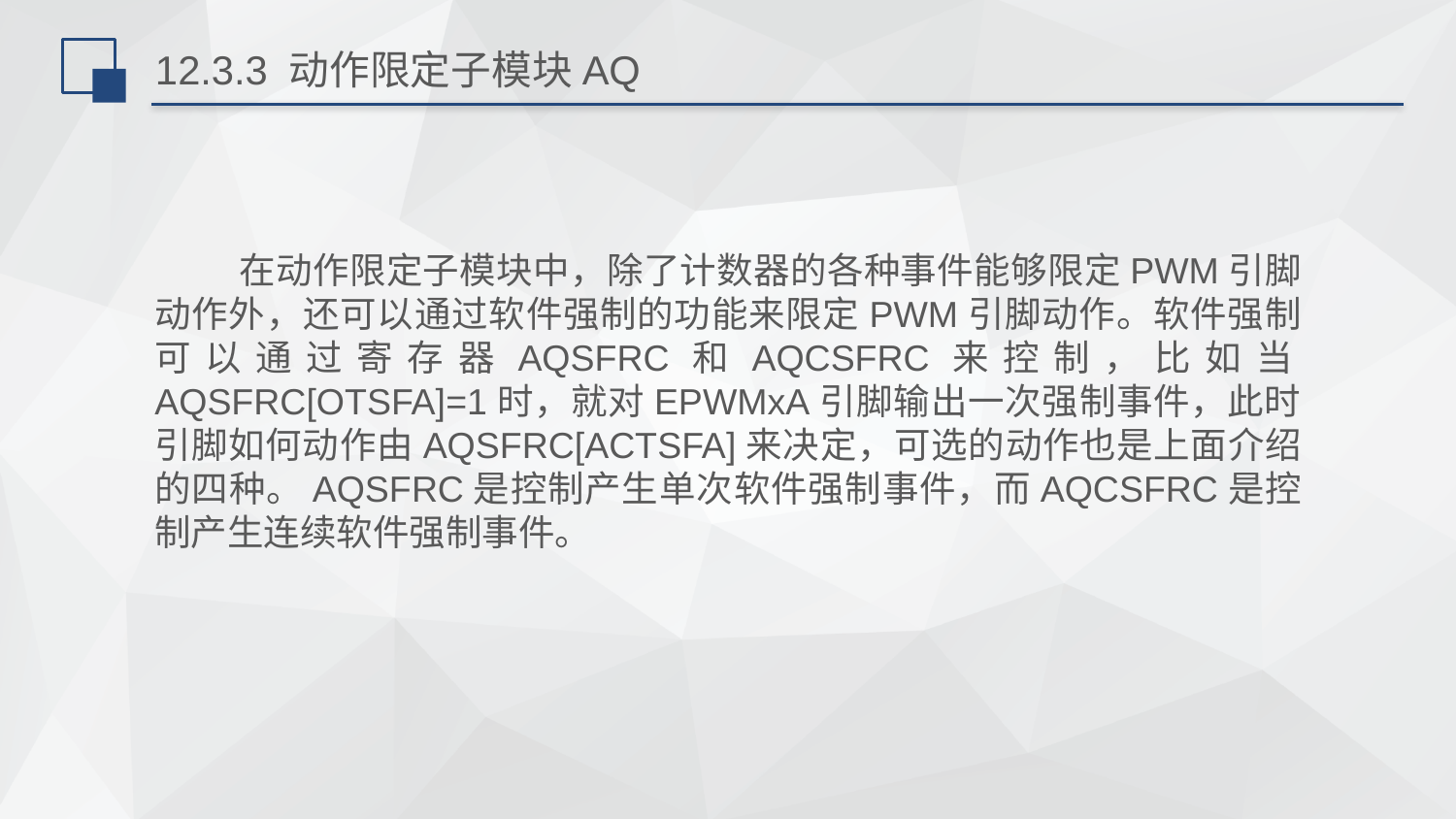

# 12.3.3 动作限定子模块AQ
在动作限定子模块中，除了计数器的各种事件能够限定PWM引脚动作外，还可以通过软件强制的功能来限定PWM引脚动作。软件强制可以通过寄存器AQSFRC和AQCSFRC来控制，比如当AQSFRC[OTSFA]=1时，就对EPWMxA引脚输出一次强制事件，此时引脚如何动作由AQSFRC[ACTSFA]来决定，可选的动作也是上面介绍的四种。AQSFRC是控制产生单次软件强制事件，而AQCSFRC是控制产生连续软件强制事件。